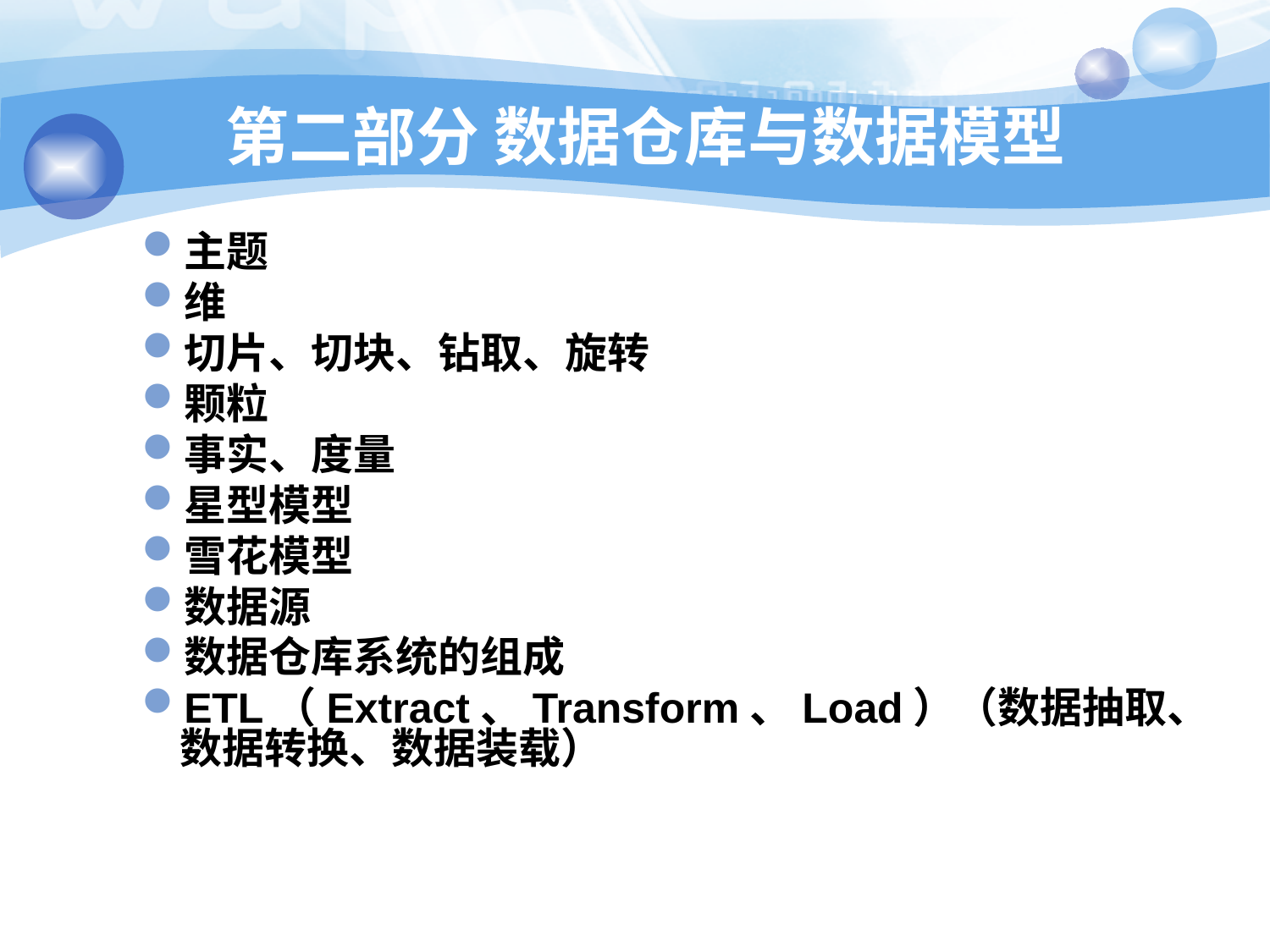

# 第二部分 数据仓库与数据模型
主题
维
切片、切块、钻取、旋转
颗粒
事实、度量
星型模型
雪花模型
数据源
数据仓库系统的组成
ETL（Extract、Transform、Load）（数据抽取、数据转换、数据装载）